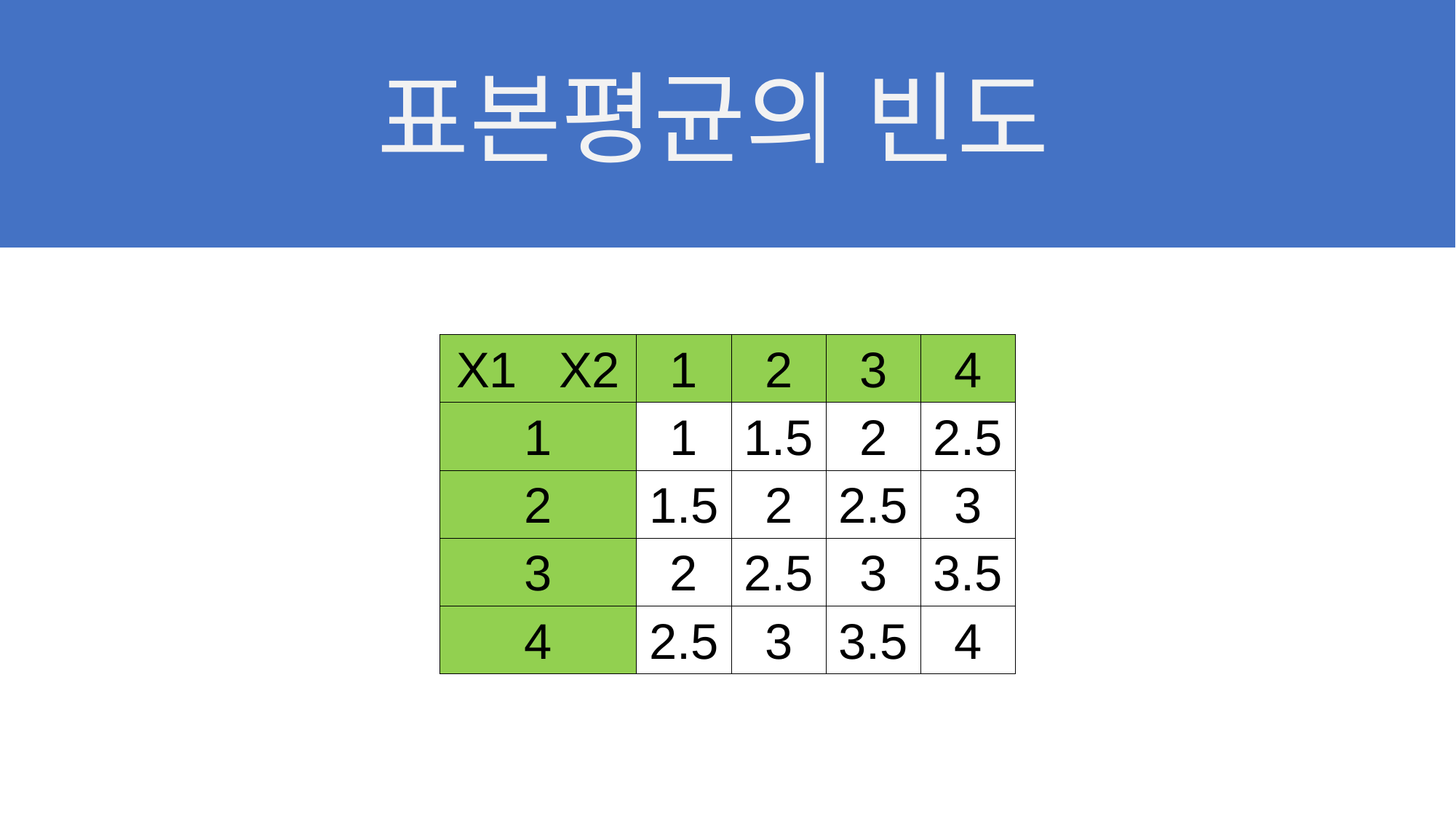

# 표본평균의 빈도
| X1 X2 | 1 | 2 | 3 | 4 |
| --- | --- | --- | --- | --- |
| 1 | 1 | 1.5 | 2 | 2.5 |
| 2 | 1.5 | 2 | 2.5 | 3 |
| 3 | 2 | 2.5 | 3 | 3.5 |
| 4 | 2.5 | 3 | 3.5 | 4 |